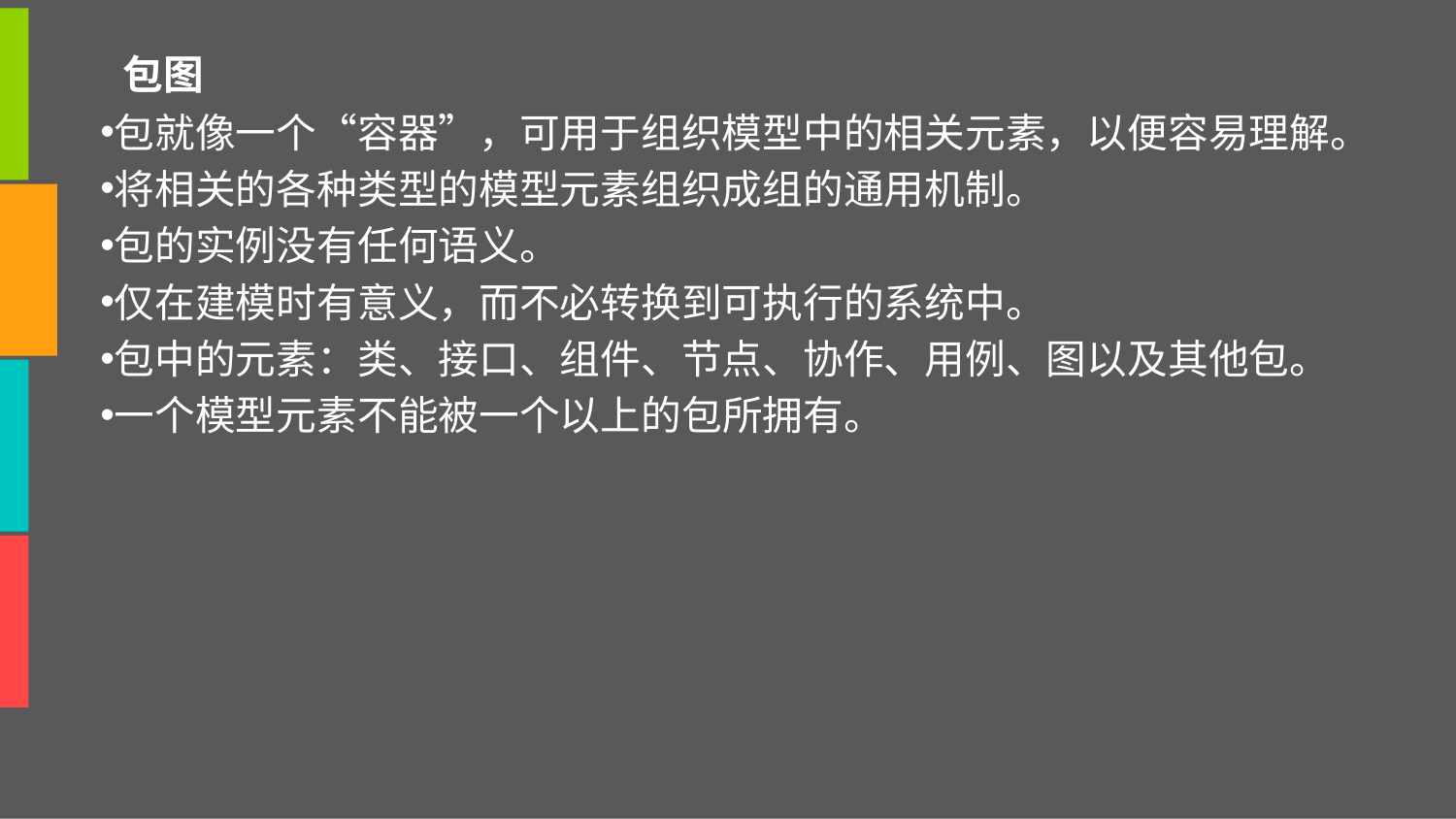

包图
包就像一个“容器”，可用于组织模型中的相关元素，以便容易理解。
将相关的各种类型的模型元素组织成组的通用机制。
包的实例没有任何语义。
仅在建模时有意义，而不必转换到可执行的系统中。
包中的元素：类、接口、组件、节点、协作、用例、图以及其他包。
一个模型元素不能被一个以上的包所拥有。